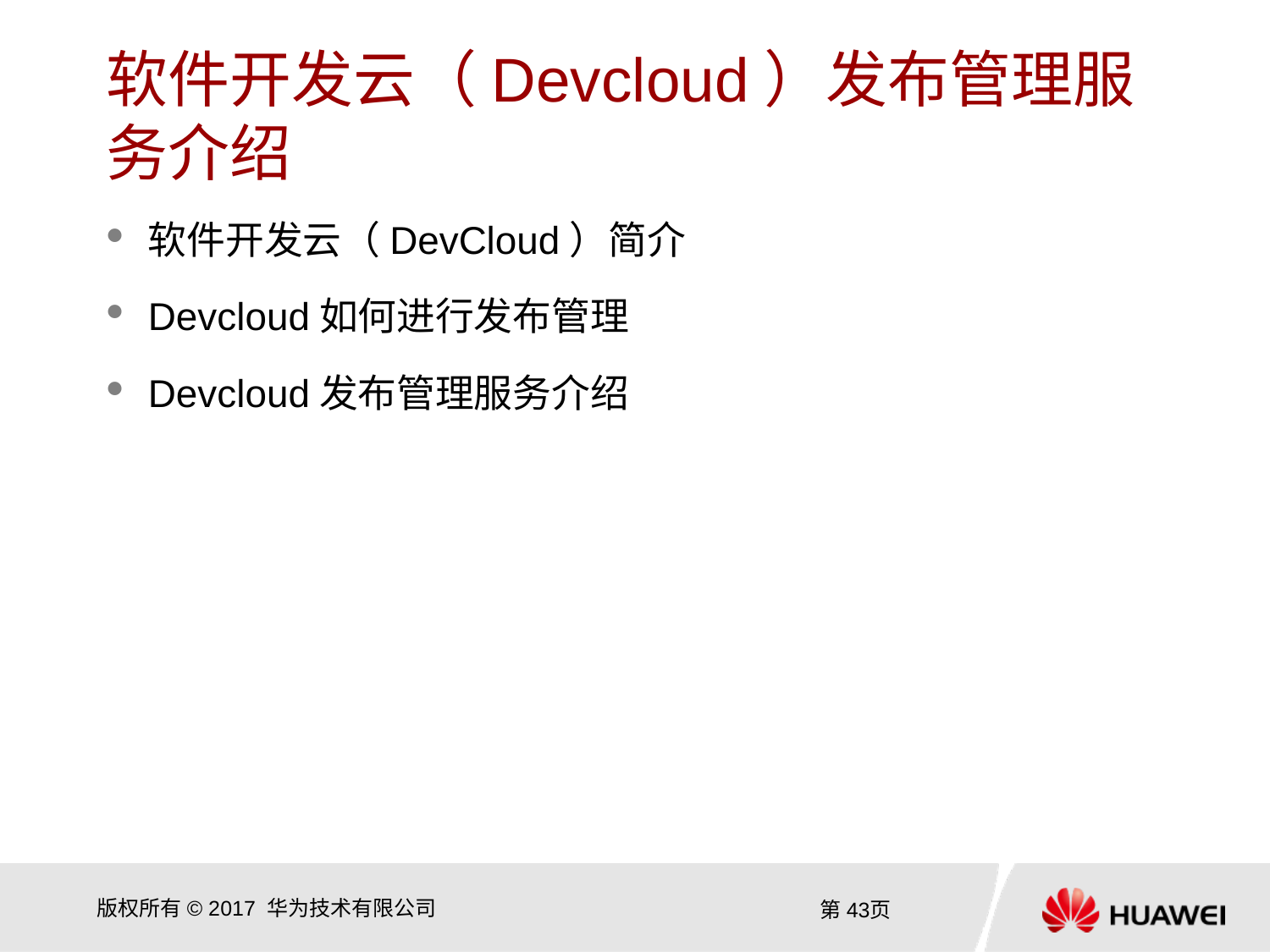

# 软件开发云（Devcloud）发布管理服务介绍
软件开发云（DevCloud）简介
Devcloud如何进行发布管理
Devcloud发布管理服务介绍